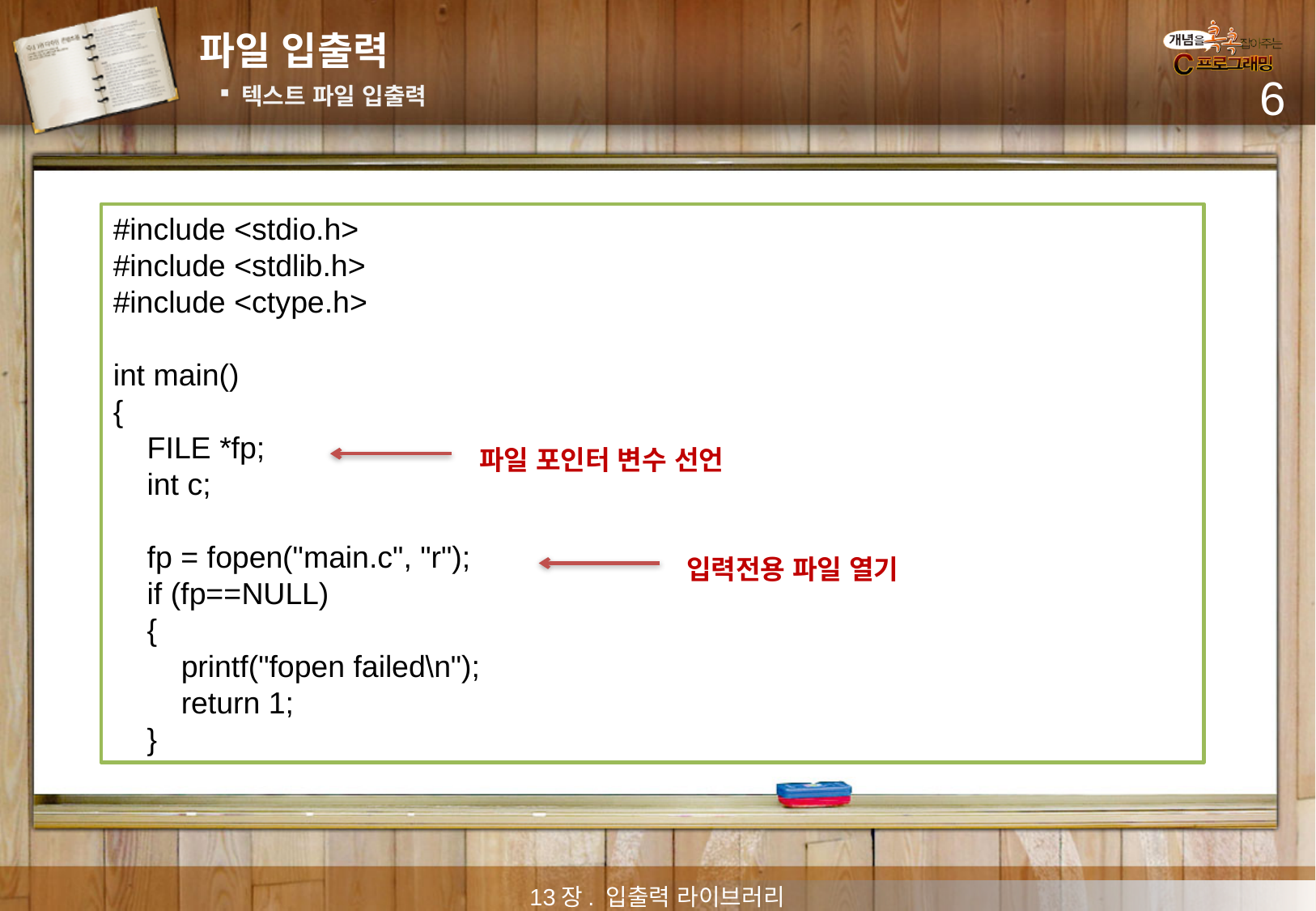

# 파일 입출력
 텍스트 파일 입출력
6

#include <stdio.h>
#include <stdlib.h>
#include <ctype.h>

int main()
{
    FILE *fp;
    int c;

    fp = fopen("main.c", "r");
    if (fp==NULL)
    {
        printf("fopen failed\n");
        return 1;
    }
파일 포인터 변수 선언
입력전용 파일 열기
13장. 입출력 라이브러리